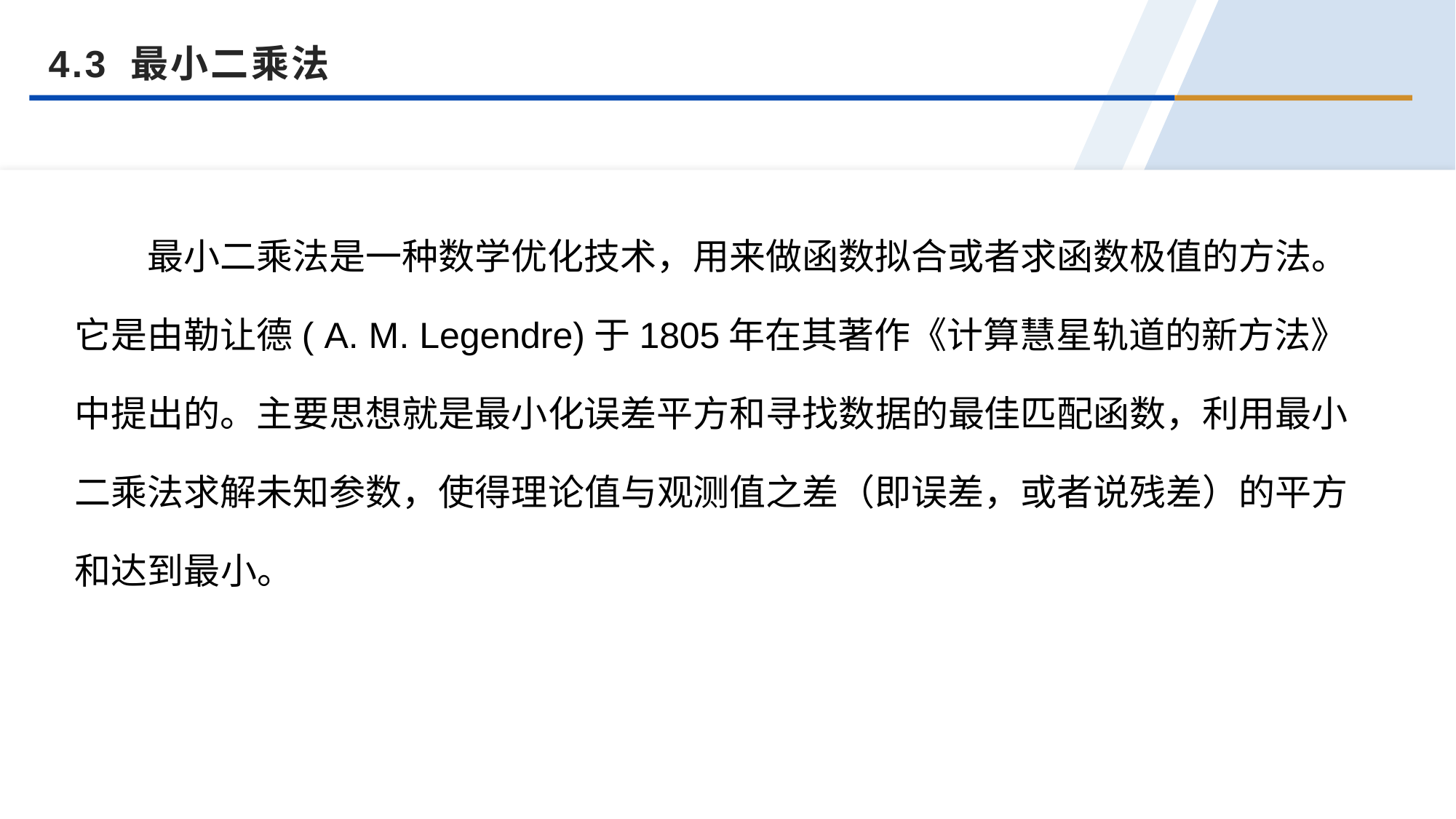

4.3 最小二乘法

最小二乘法是一种数学优化技术，用来做函数拟合或者求函数极值的方法。它是由勒让德( A. M. Legendre)于1805年在其著作《计算慧星轨道的新方法》中提出的。主要思想就是最小化误差平方和寻找数据的最佳匹配函数，利用最小二乘法求解未知参数，使得理论值与观测值之差（即误差，或者说残差）的平方和达到最小。